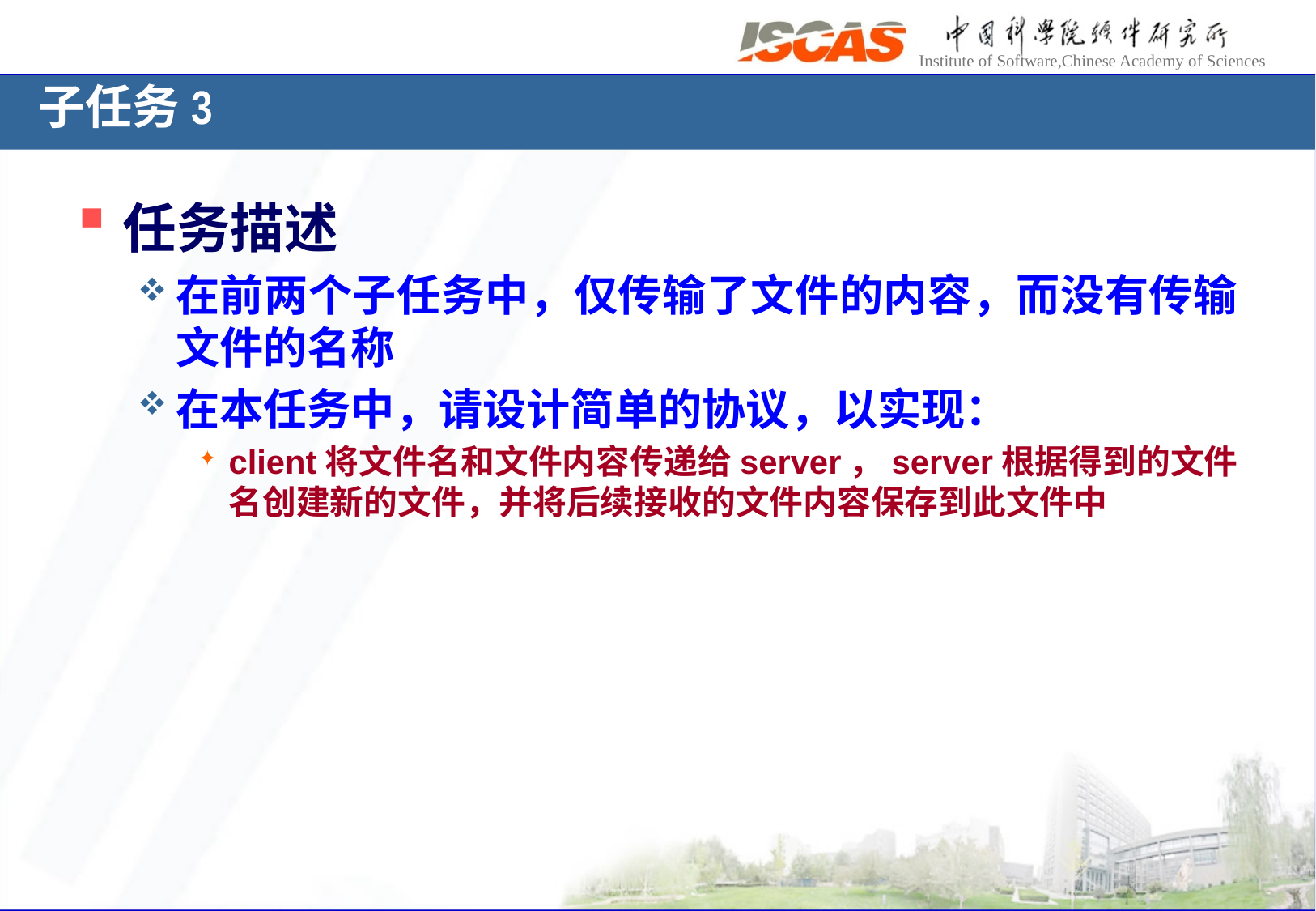

子任务3
任务描述
在前两个子任务中，仅传输了文件的内容，而没有传输文件的名称
在本任务中，请设计简单的协议，以实现：
client将文件名和文件内容传递给server，server根据得到的文件名创建新的文件，并将后续接收的文件内容保存到此文件中